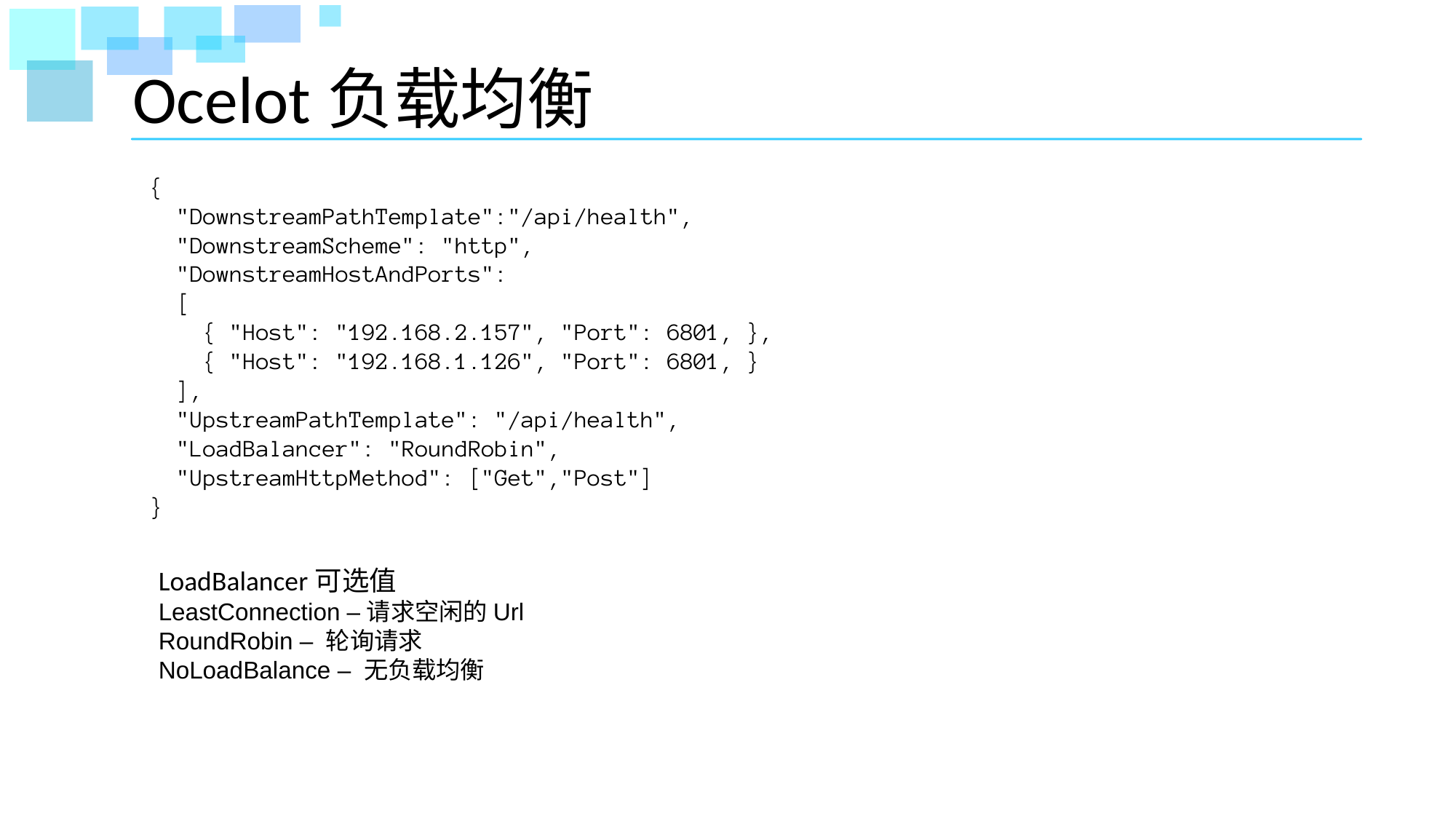

# Ocelot负载均衡
{
  "DownstreamPathTemplate":"/api/health",
  "DownstreamScheme": "http",
  "DownstreamHostAndPorts":
  [
    { "Host": "192.168.2.157", "Port": 6801, },
    { "Host": "192.168.1.126", "Port": 6801, }
  ],
  "UpstreamPathTemplate": "/api/health",
  "LoadBalancer": "RoundRobin",
  "UpstreamHttpMethod": ["Get","Post"]
}
LoadBalancer可选值
LeastConnection –请求空闲的Url
RoundRobin – 轮询请求
NoLoadBalance – 无负载均衡